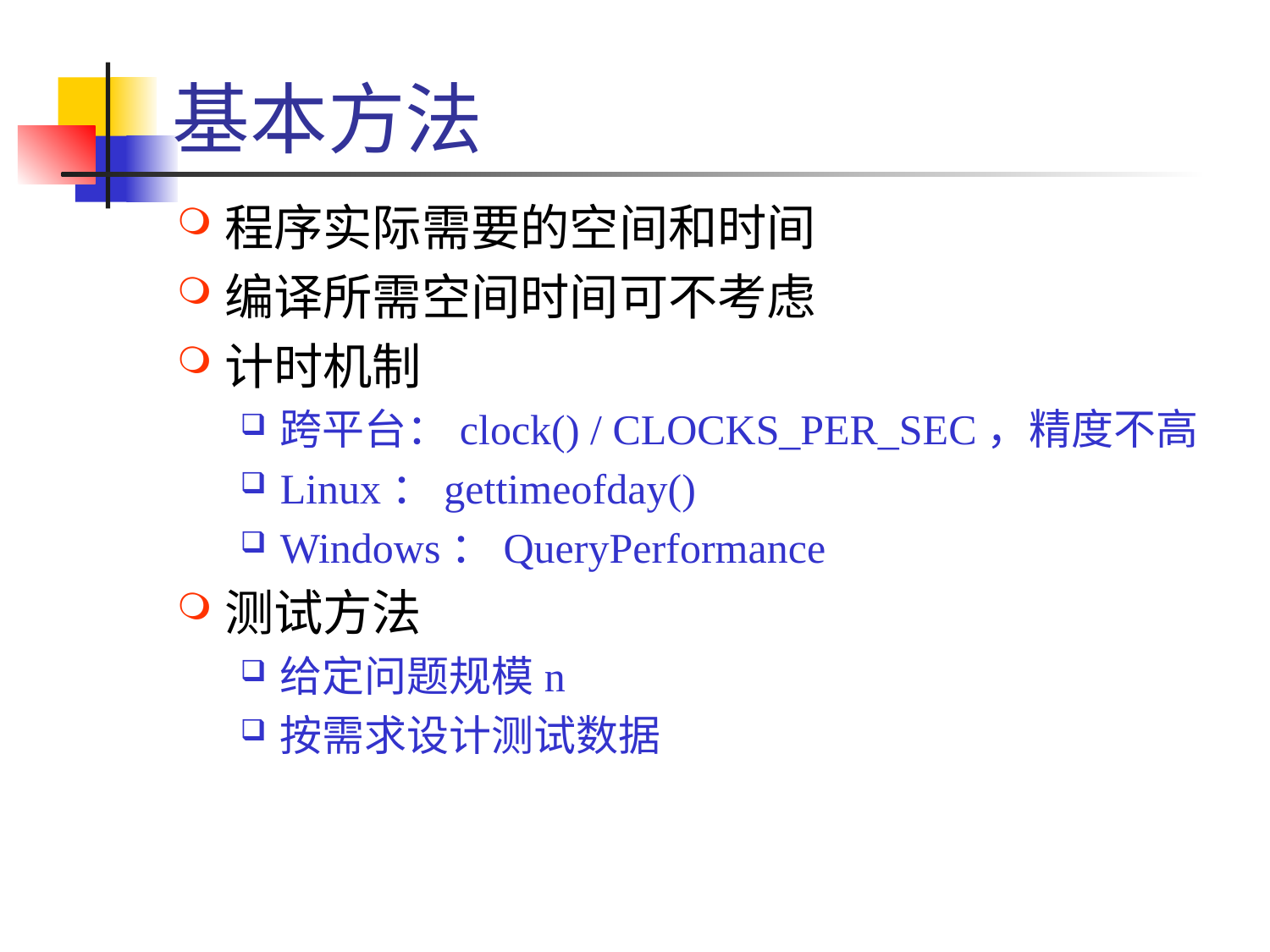

# 基本方法
程序实际需要的空间和时间
编译所需空间时间可不考虑
计时机制
跨平台：clock() / CLOCKS_PER_SEC，精度不高
Linux：gettimeofday()
Windows：QueryPerformance
测试方法
给定问题规模n
按需求设计测试数据